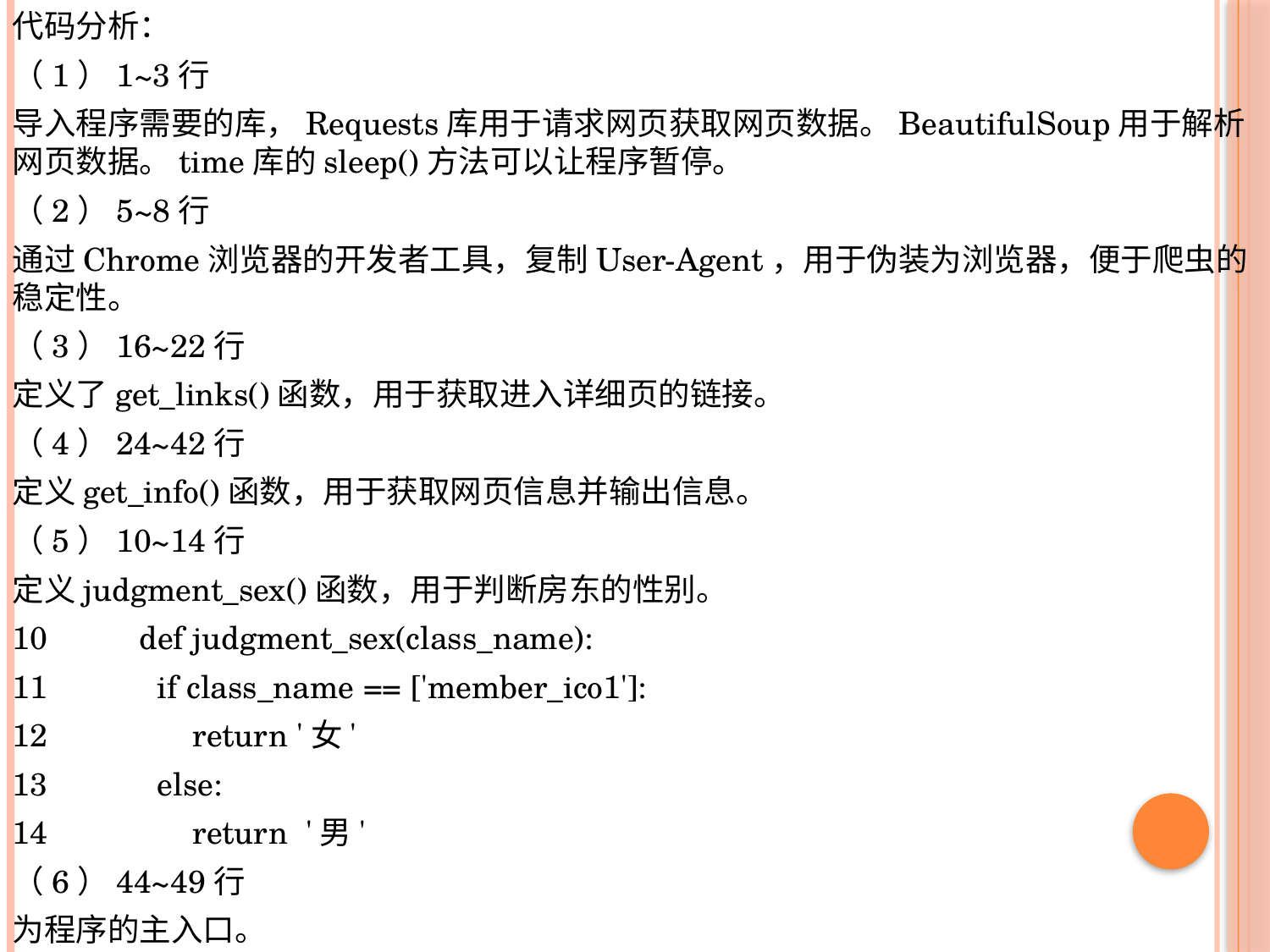

代码分析：
（1）1~3行
导入程序需要的库，Requests库用于请求网页获取网页数据。BeautifulSoup用于解析网页数据。time库的sleep()方法可以让程序暂停。
（2）5~8行
通过Chrome浏览器的开发者工具，复制User-Agent，用于伪装为浏览器，便于爬虫的稳定性。
（3）16~22行
定义了get_links()函数，用于获取进入详细页的链接。
（4）24~42行
定义get_info()函数，用于获取网页信息并输出信息。
（5）10~14行
定义judgment_sex()函数，用于判断房东的性别。
10	def judgment_sex(class_name):
11	  if class_name == ['member_ico1']:
12	      return '女'
13	  else:
14	      return  '男'
（6）44~49行
为程序的主入口。